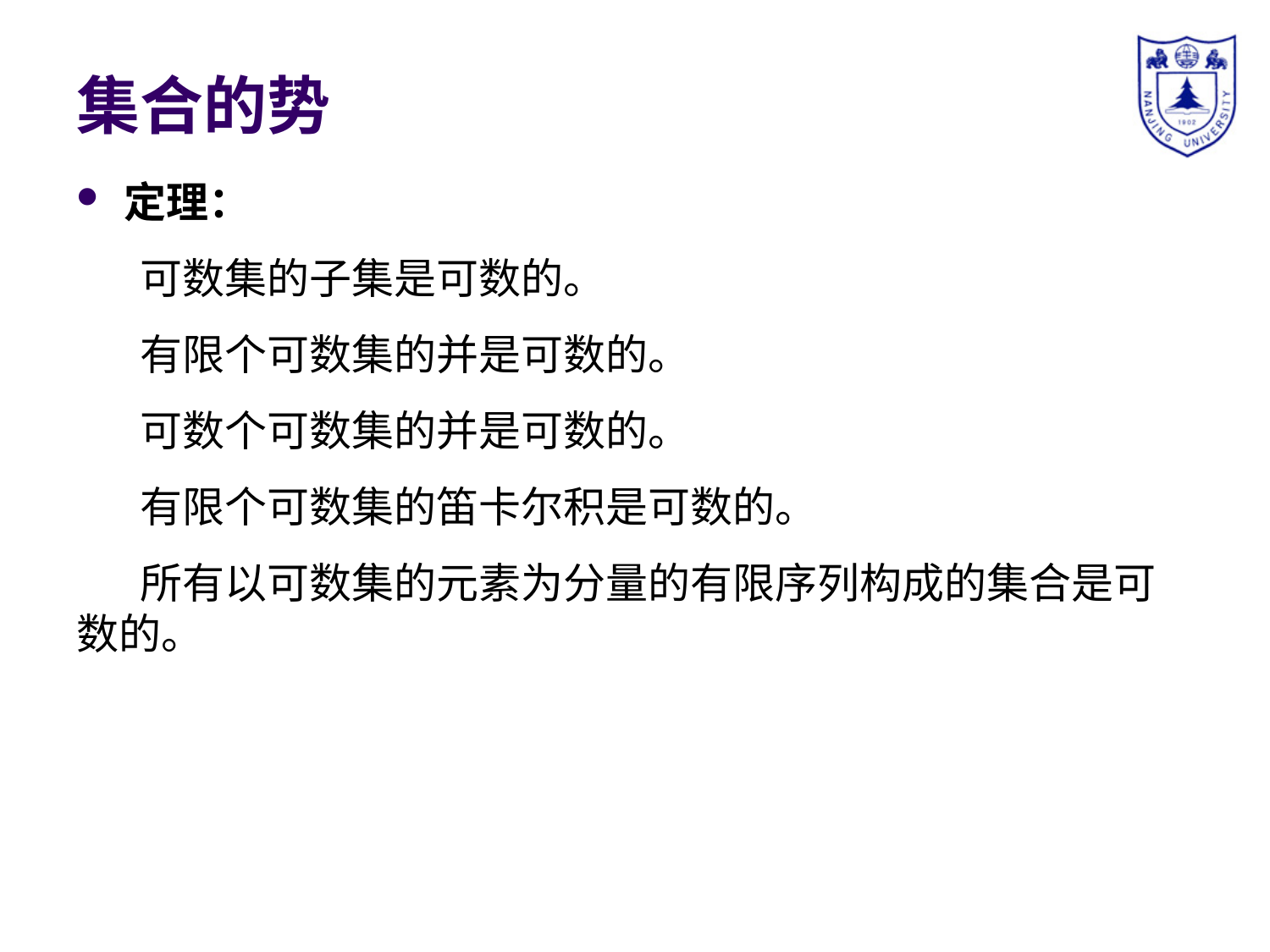

# 集合的势
定理：
可数集的子集是可数的。
有限个可数集的并是可数的。
可数个可数集的并是可数的。
有限个可数集的笛卡尔积是可数的。
所有以可数集的元素为分量的有限序列构成的集合是可数的。

19